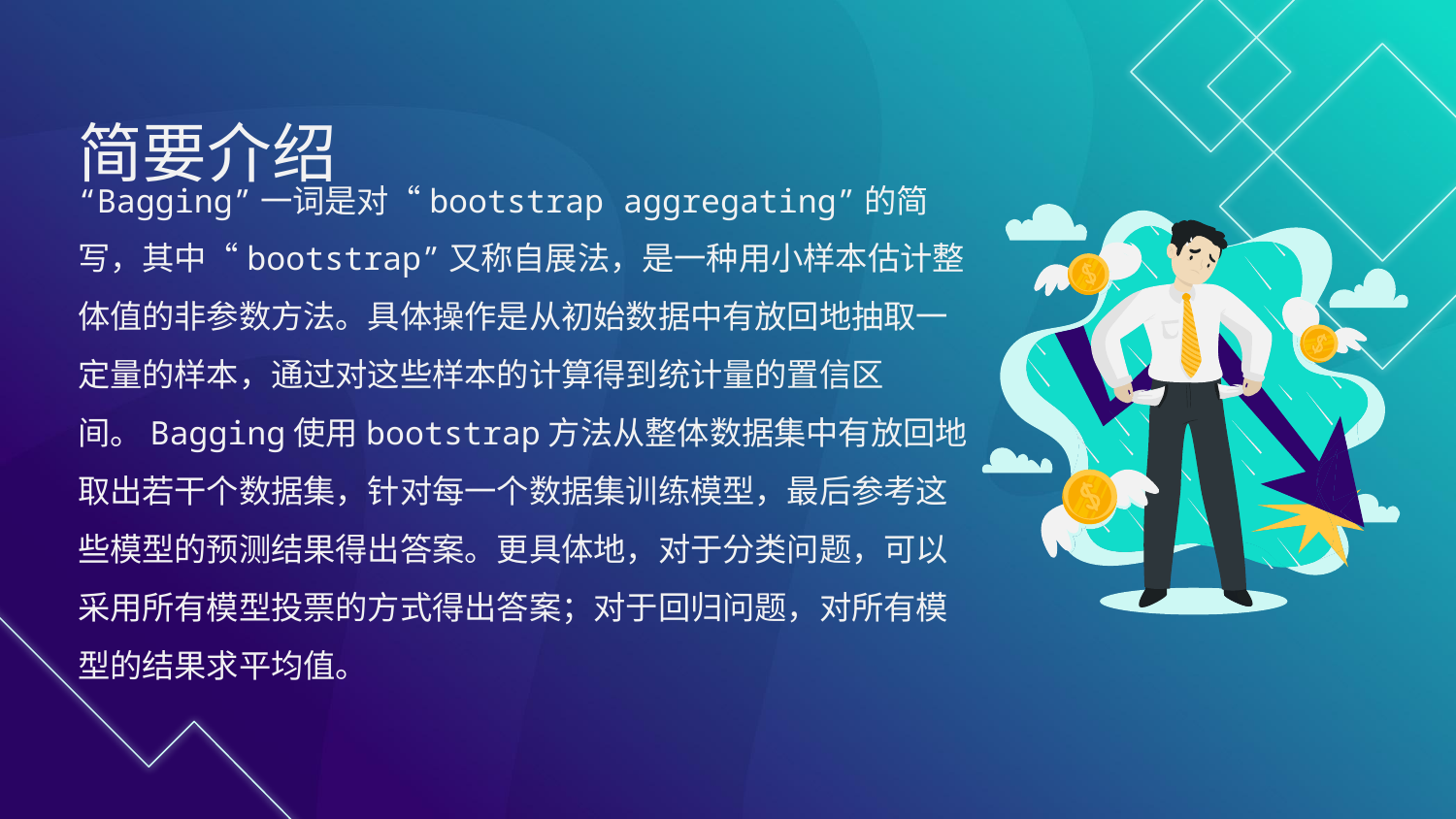

# 简要介绍
“Bagging”一词是对“bootstrap aggregating”的简写，其中“bootstrap”又称自展法，是一种用小样本估计整体值的非参数方法。具体操作是从初始数据中有放回地抽取一定量的样本，通过对这些样本的计算得到统计量的置信区间。Bagging使用bootstrap方法从整体数据集中有放回地取出若干个数据集，针对每一个数据集训练模型，最后参考这些模型的预测结果得出答案。更具体地，对于分类问题，可以采用所有模型投票的方式得出答案；对于回归问题，对所有模型的结果求平均值。